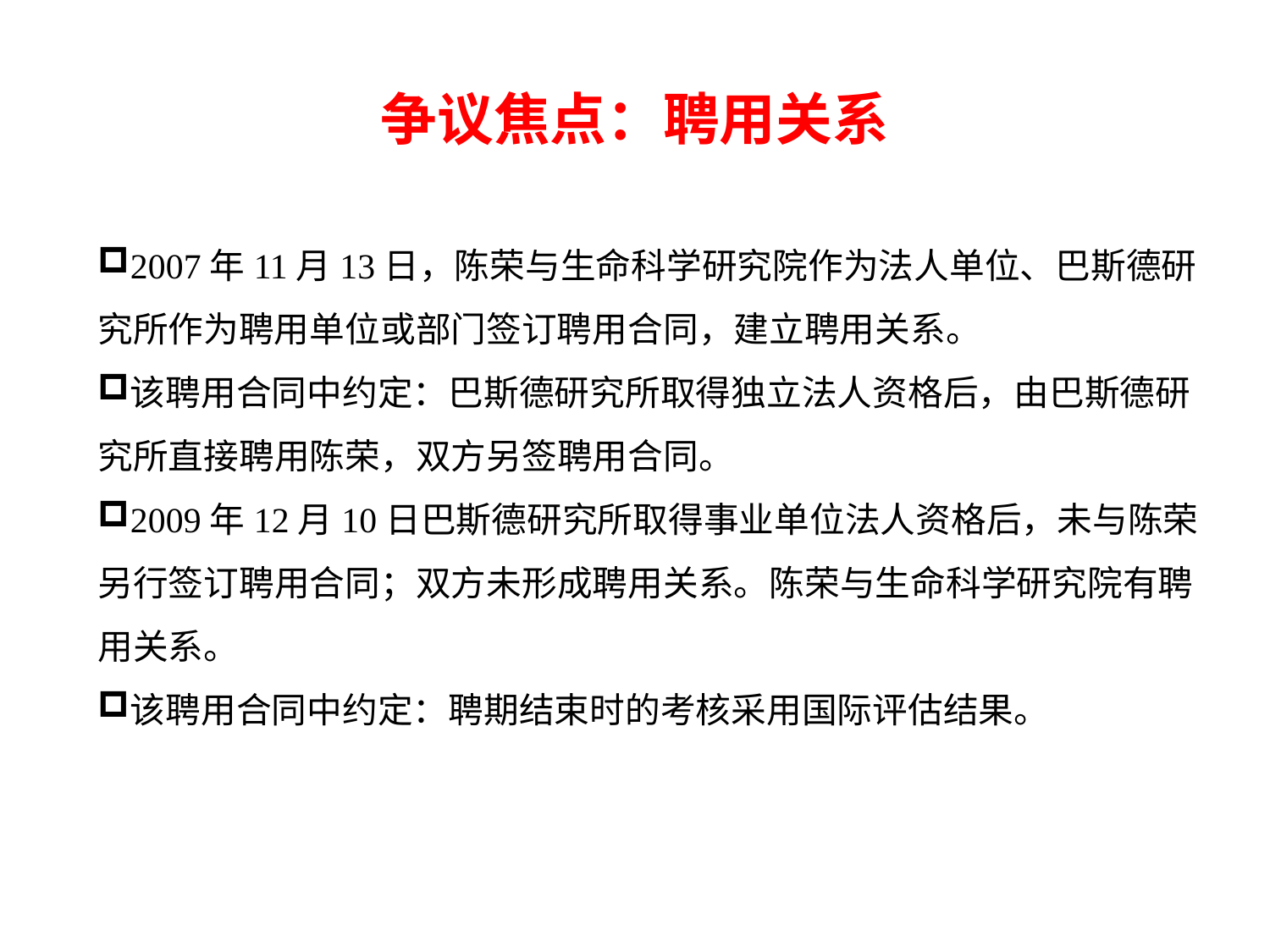

# 争议焦点：聘用关系
2007年11月13日，陈荣与生命科学研究院作为法人单位、巴斯德研究所作为聘用单位或部门签订聘用合同，建立聘用关系。
该聘用合同中约定：巴斯德研究所取得独立法人资格后，由巴斯德研究所直接聘用陈荣，双方另签聘用合同。
2009年12月10日巴斯德研究所取得事业单位法人资格后，未与陈荣另行签订聘用合同；双方未形成聘用关系。陈荣与生命科学研究院有聘用关系。
该聘用合同中约定：聘期结束时的考核采用国际评估结果。